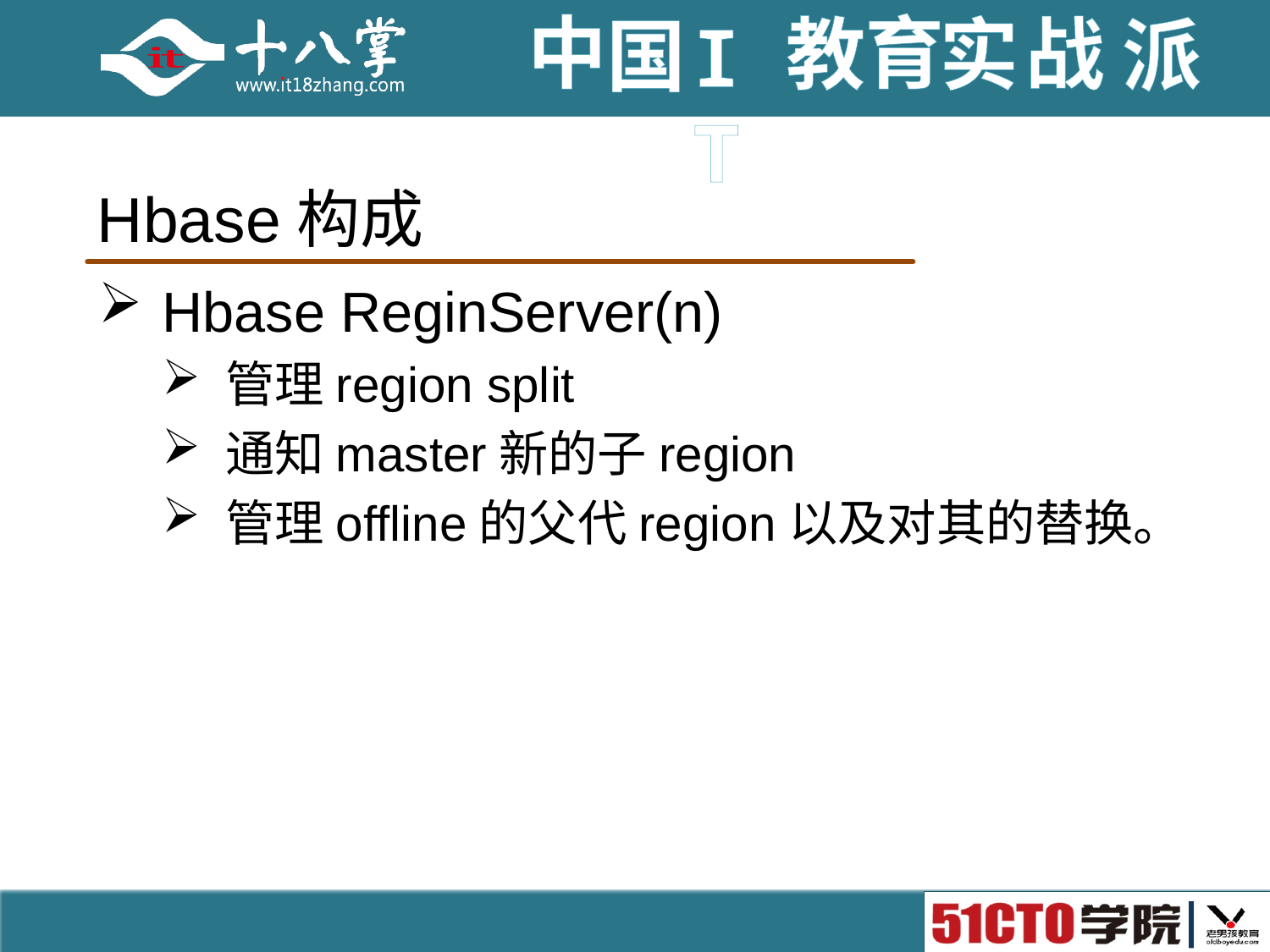

# Hbase构成
Hbase ReginServer(n)
管理region split
通知master新的子region
管理offline的父代region以及对其的替换。